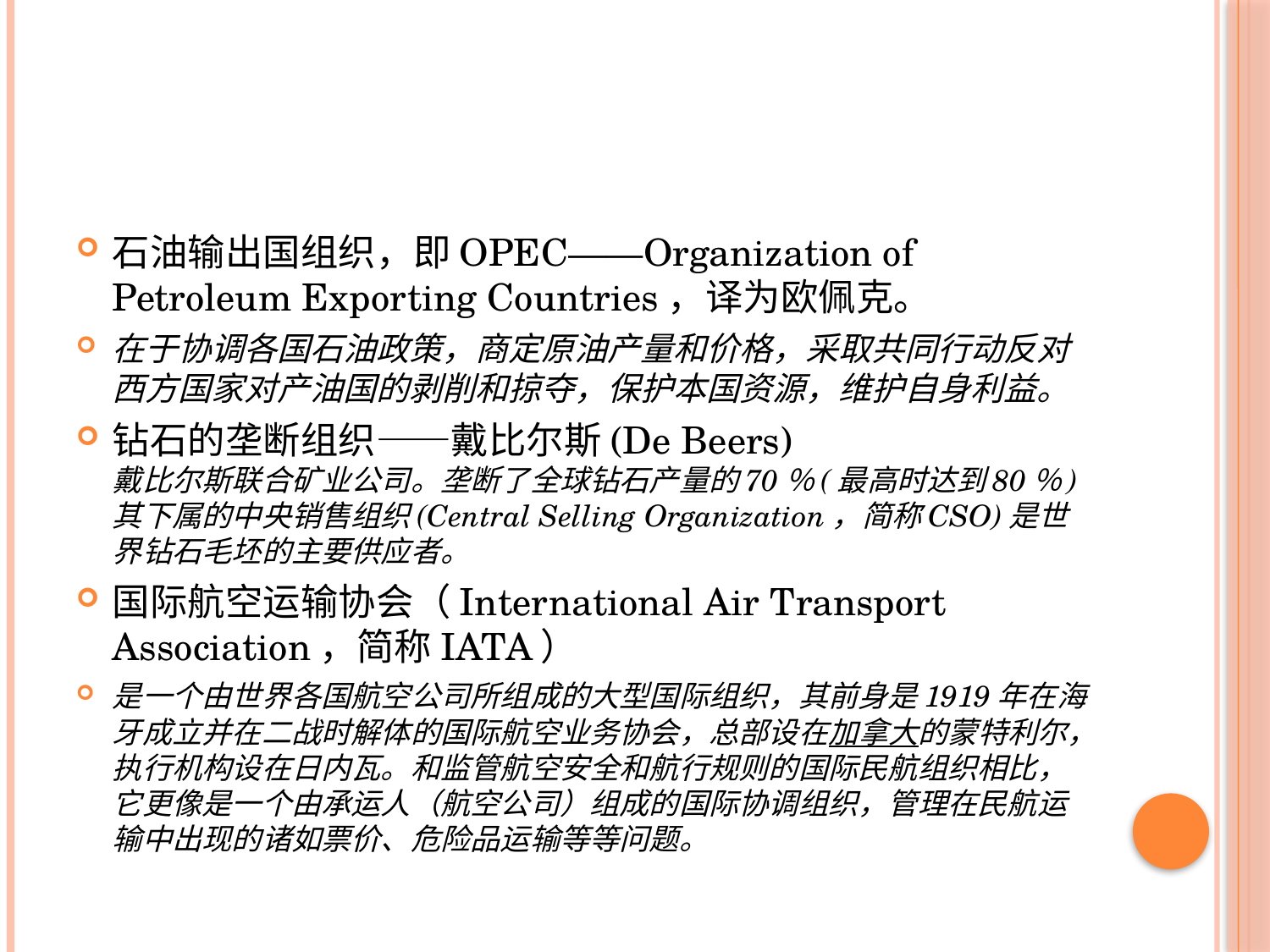

#
石油输出国组织，即OPEC——Organization of Petroleum Exporting Countries，译为欧佩克。
在于协调各国石油政策，商定原油产量和价格，采取共同行动反对西方国家对产油国的剥削和掠夺，保护本国资源，维护自身利益。
钻石的垄断组织——戴比尔斯(De Beers)
戴比尔斯联合矿业公司。垄断了全球钻石产量的70％(最高时达到80％)其下属的中央销售组织(Central Selling Organization，简称CSO)是世界钻石毛坯的主要供应者。
国际航空运输协会（International Air Transport Association，简称IATA）
是一个由世界各国航空公司所组成的大型国际组织，其前身是1919年在海牙成立并在二战时解体的国际航空业务协会，总部设在加拿大的蒙特利尔，执行机构设在日内瓦。和监管航空安全和航行规则的国际民航组织相比，它更像是一个由承运人（航空公司）组成的国际协调组织，管理在民航运输中出现的诸如票价、危险品运输等等问题。